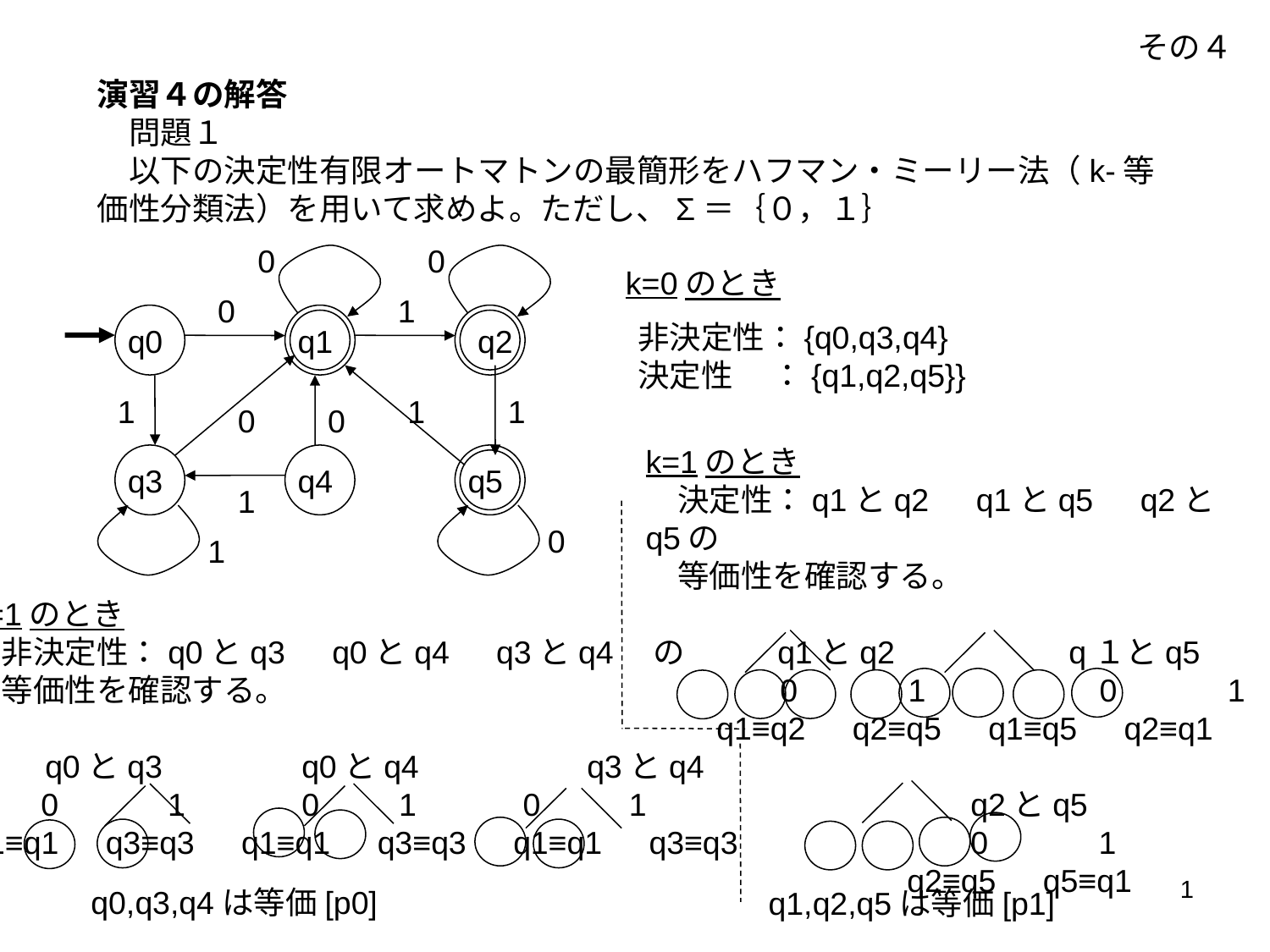

その４
演習４の解答
　問題１
　以下の決定性有限オートマトンの最簡形をハフマン・ミーリー法（k-等価性分類法）を用いて求めよ。ただし、Σ＝｛０，１｝
0
0

k=0のとき
0
1

非決定性：{q0,q3,q4}
決定性 　：{q1,q2,q5}}
q0
q1
q2

1
1
1
0
0
k=1のとき
　決定性：q1とq2　q1とq5　q2とq5の
　等価性を確認する。

   　　　q1とq2　　　　　q１とq5
　　　　0　　　1　　　　　0　　　1
　　q1≡q2　q2≡q5　q1≡q5　q2≡q1

　　　　　　　　　　q2とq5
　　　　　　　　　　0　　　1
　　　　　　　　q2≡q5　q5≡q1

q3
q4
q5

1

0
1
k=1のとき
　非決定性：q0とq3　q0とq4　q3とq4　の
　等価性を確認する。

　     q0とq3　　　    q0とq4　　　        q3とq4
　　0       　1       　 0         1            0          1
q1≡q1　q3≡q3　q1≡q1　q3≡q3　q1≡q1　q3≡q3

1
q0,q3,q4は等価[p0]
q1,q2,q5は等価[p1]